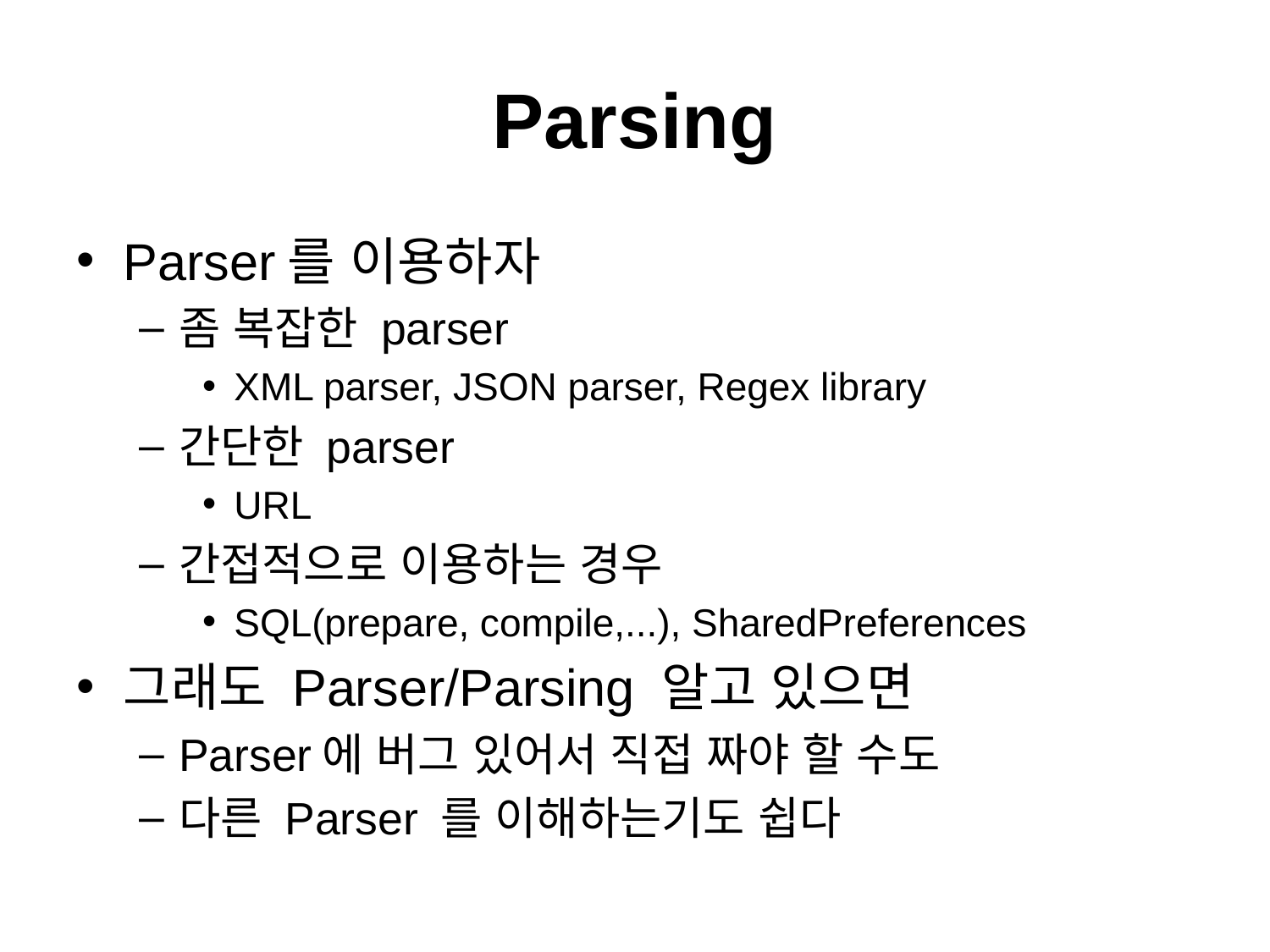

# Parsing
Parser를 이용하자
좀 복잡한 parser
XML parser, JSON parser, Regex library
간단한 parser
URL
간접적으로 이용하는 경우
SQL(prepare, compile,...), SharedPreferences
그래도 Parser/Parsing 알고 있으면
Parser에 버그 있어서 직접 짜야 할 수도
다른 Parser 를 이해하는기도 쉽다